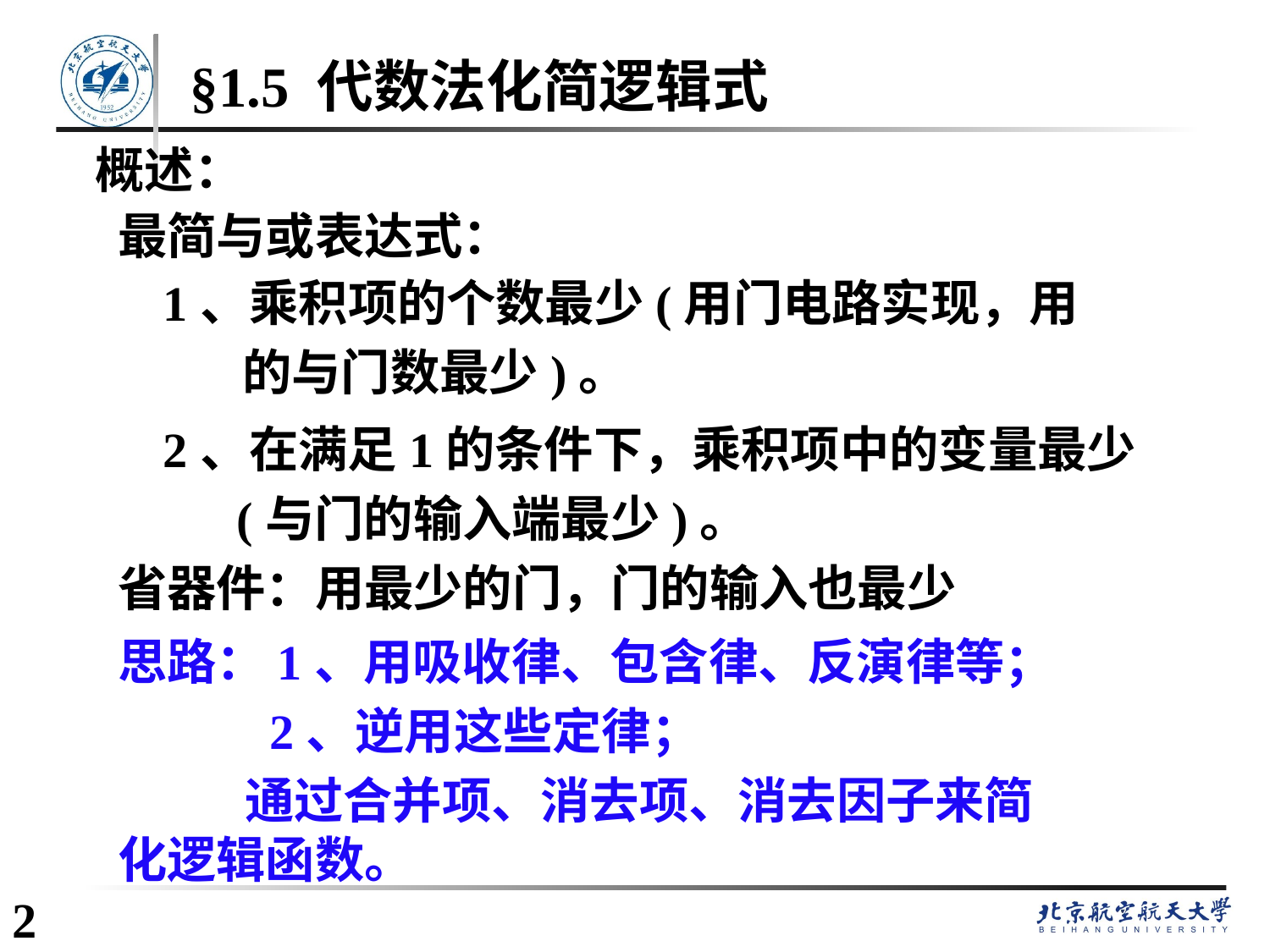

# §1.5 代数法化简逻辑式
概述：
最简与或表达式：
1、乘积项的个数最少(用门电路实现，用
      的与门数最少)。
2、在满足1的条件下，乘积项中的变量最少
      (与门的输入端最少)。
省器件：用最少的门，门的输入也最少
思路：1、用吸收律、包含律、反演律等；
	  2、逆用这些定律；
	通过合并项、消去项、消去因子来简化逻辑函数。
2